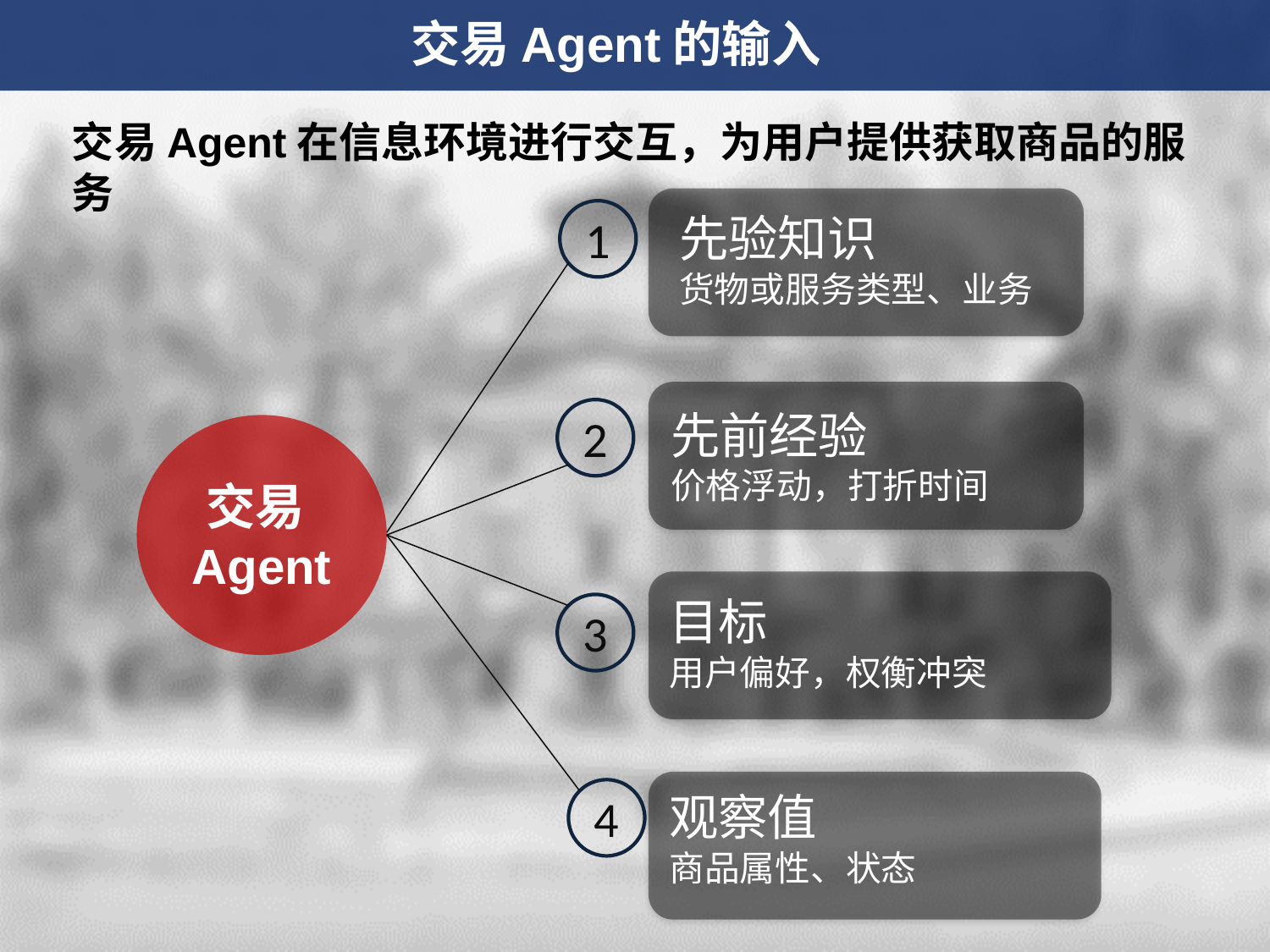

交易Agent的输入
交易Agent在信息环境进行交互，为用户提供获取商品的服务

1
先验知识
货物或服务类型、业务

先前经验
价格浮动，打折时间
2
交易Agent

目标
用户偏好，权衡冲突
3

4
观察值
商品属性、状态